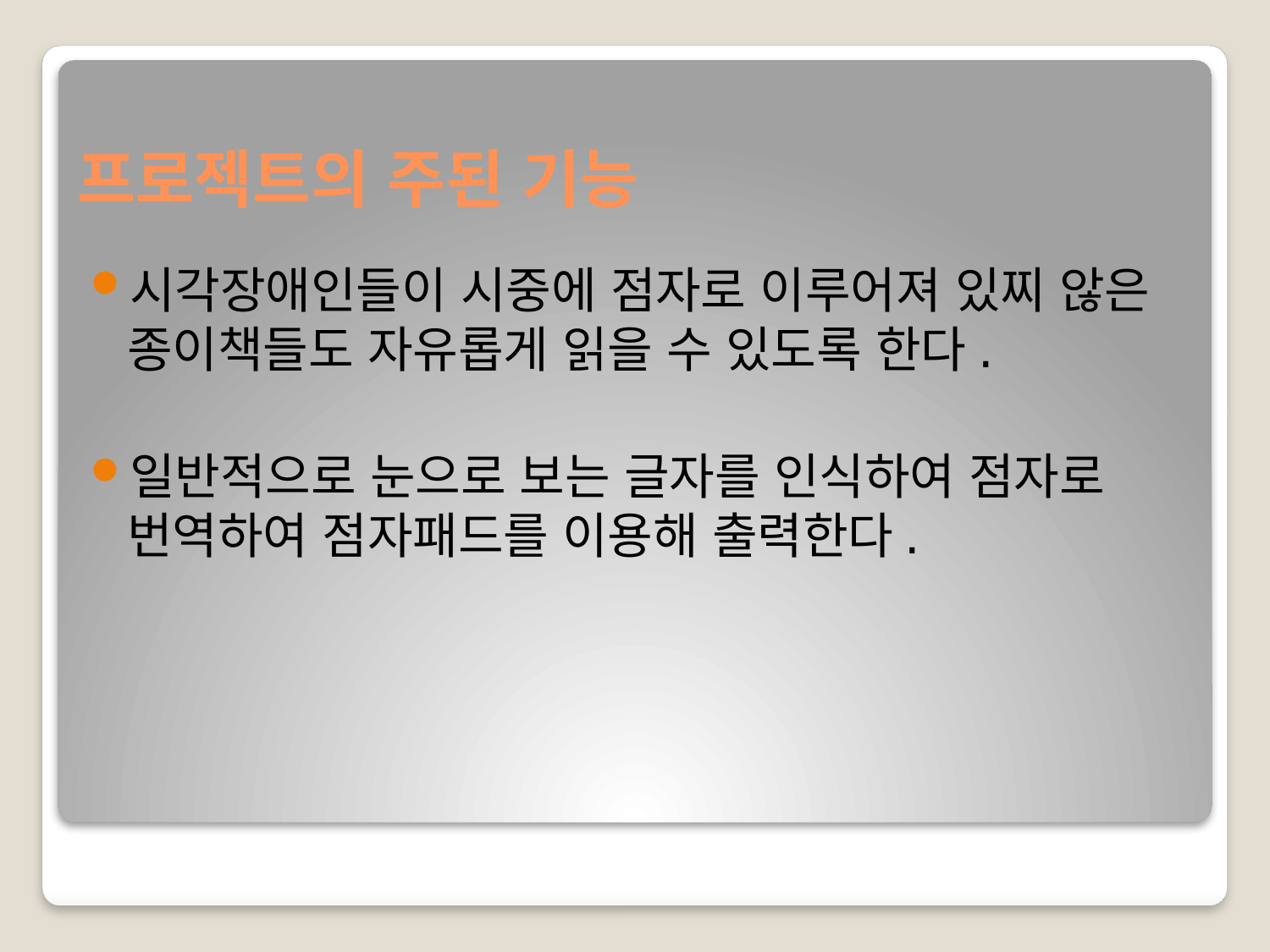

# 프로젝트의 주된 기능
시각장애인들이 시중에 점자로 이루어져 있찌 않은 종이책들도 자유롭게 읽을 수 있도록 한다.

일반적으로 눈으로 보는 글자를 인식하여 점자로 번역하여 점자패드를 이용해 출력한다.